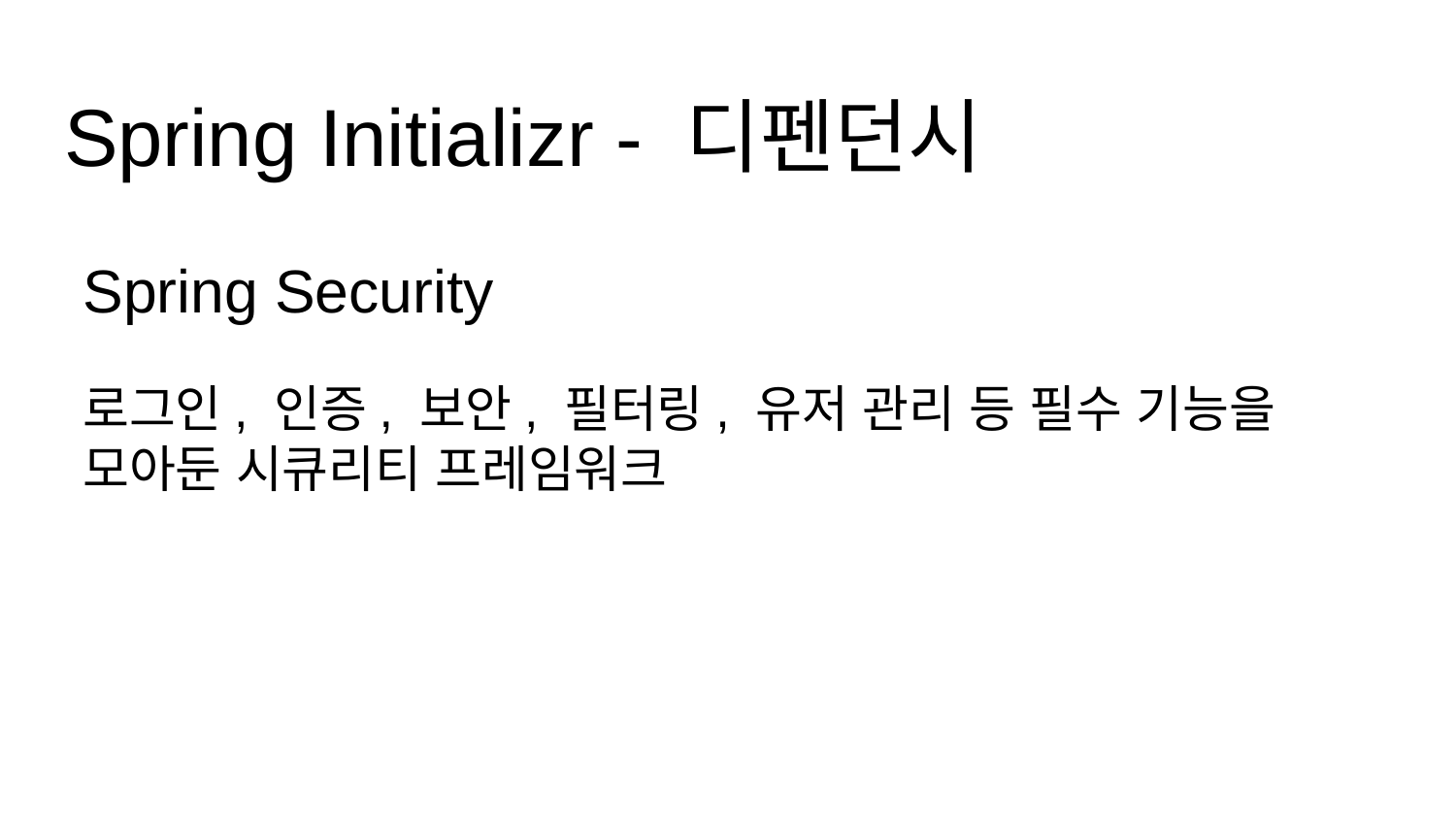

# Spring Initializr - 디펜던시
Spring Security
로그인, 인증, 보안, 필터링, 유저 관리 등 필수 기능을 모아둔 시큐리티 프레임워크